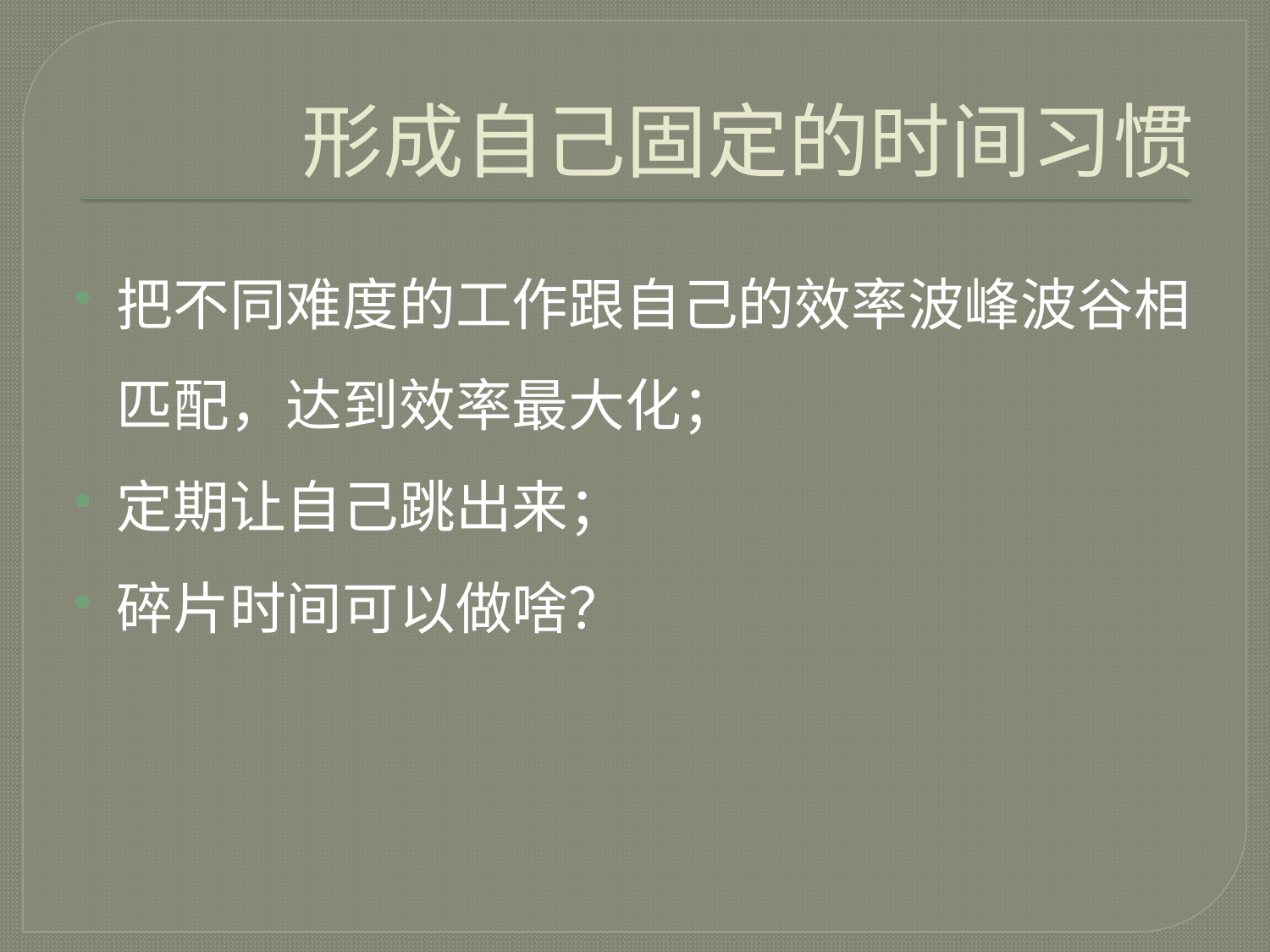

# 形成自己固定的时间习惯
把不同难度的工作跟自己的效率波峰波谷相匹配，达到效率最大化；
定期让自己跳出来；
碎片时间可以做啥？